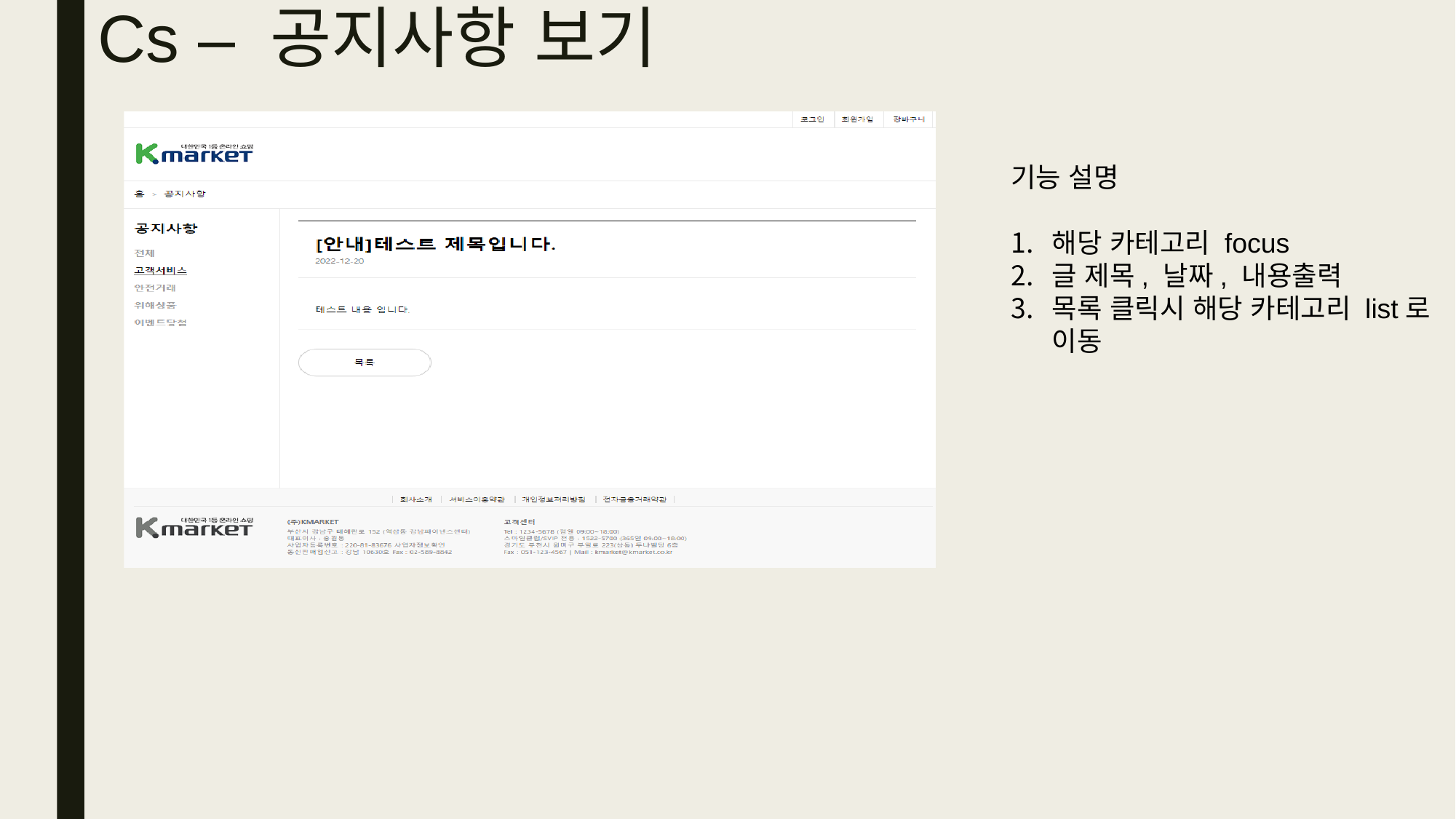

# Cs – 공지사항 보기

기능 설명

해당 카테고리 focus
글 제목, 날짜, 내용출력
목록 클릭시 해당 카테고리 list로 이동